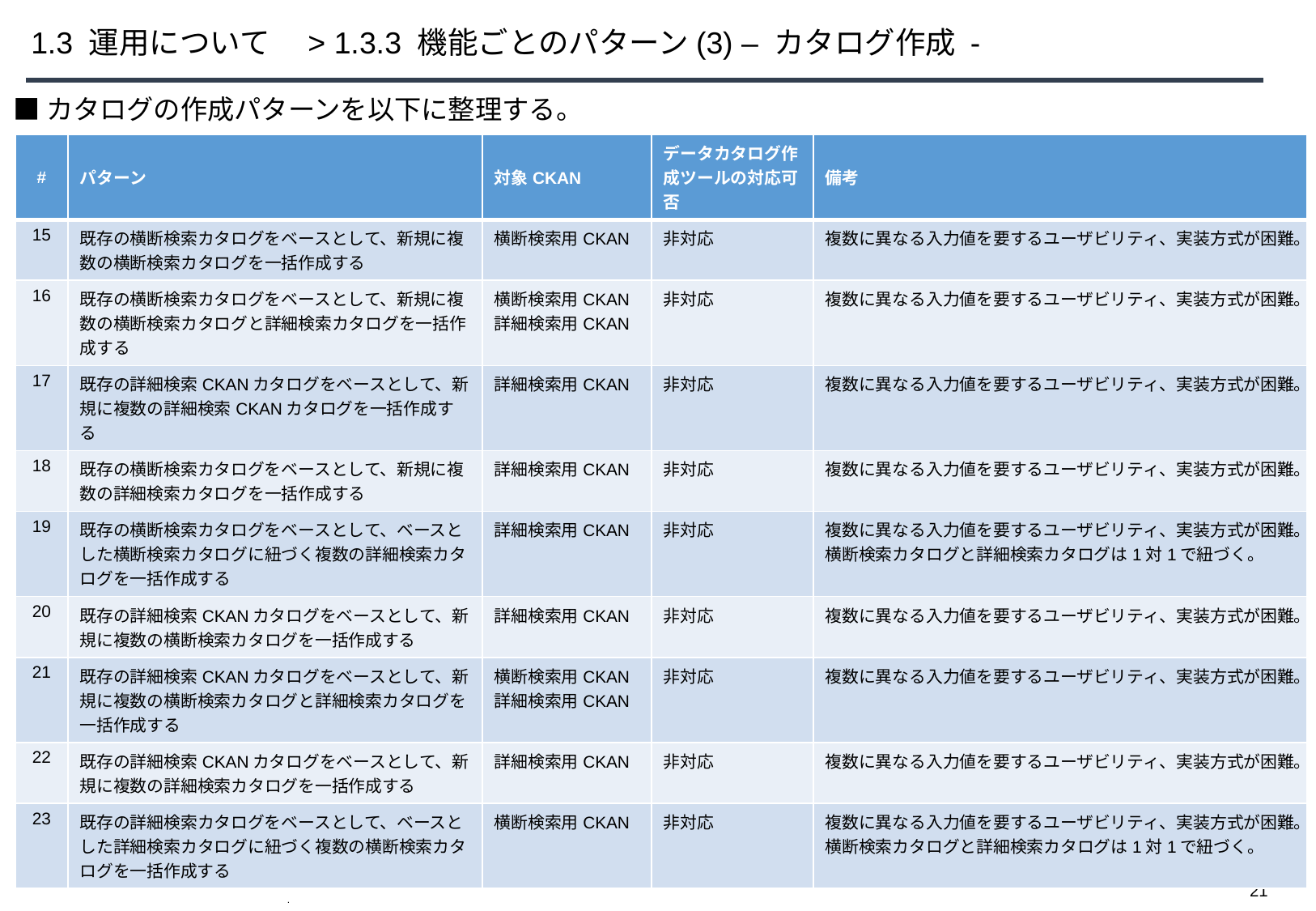

# 1.3 運用について　> 1.3.3 機能ごとのパターン(3) – カタログ作成 -
■カタログの作成パターンを以下に整理する。
| # | パターン | 対象CKAN | データカタログ作成ツールの対応可否 | 備考 |
| --- | --- | --- | --- | --- |
| 15 | 既存の横断検索カタログをベースとして、新規に複数の横断検索カタログを一括作成する | 横断検索用CKAN | 非対応 | 複数に異なる入力値を要するユーザビリティ、実装方式が困難。 |
| 16 | 既存の横断検索カタログをベースとして、新規に複数の横断検索カタログと詳細検索カタログを一括作成する | 横断検索用CKAN 詳細検索用CKAN | 非対応 | 複数に異なる入力値を要するユーザビリティ、実装方式が困難。 |
| 17 | 既存の詳細検索CKANカタログをベースとして、新規に複数の詳細検索CKANカタログを一括作成する | 詳細検索用CKAN | 非対応 | 複数に異なる入力値を要するユーザビリティ、実装方式が困難。 |
| 18 | 既存の横断検索カタログをベースとして、新規に複数の詳細検索カタログを一括作成する | 詳細検索用CKAN | 非対応 | 複数に異なる入力値を要するユーザビリティ、実装方式が困難。 |
| 19 | 既存の横断検索カタログをベースとして、ベースとした横断検索カタログに紐づく複数の詳細検索カタログを一括作成する | 詳細検索用CKAN | 非対応 | 複数に異なる入力値を要するユーザビリティ、実装方式が困難。 横断検索カタログと詳細検索カタログは1対1で紐づく。 |
| 20 | 既存の詳細検索CKANカタログをベースとして、新規に複数の横断検索カタログを一括作成する | 詳細検索用CKAN | 非対応 | 複数に異なる入力値を要するユーザビリティ、実装方式が困難。 |
| 21 | 既存の詳細検索CKANカタログをベースとして、新規に複数の横断検索カタログと詳細検索カタログを一括作成する | 横断検索用CKAN 詳細検索用CKAN | 非対応 | 複数に異なる入力値を要するユーザビリティ、実装方式が困難。 |
| 22 | 既存の詳細検索CKANカタログをベースとして、新規に複数の詳細検索カタログを一括作成する | 詳細検索用CKAN | 非対応 | 複数に異なる入力値を要するユーザビリティ、実装方式が困難。 |
| 23 | 既存の詳細検索カタログをベースとして、ベースとした詳細検索カタログに紐づく複数の横断検索カタログを一括作成する | 横断検索用CKAN | 非対応 | 複数に異なる入力値を要するユーザビリティ、実装方式が困難。 横断検索カタログと詳細検索カタログは1対1で紐づく。 |